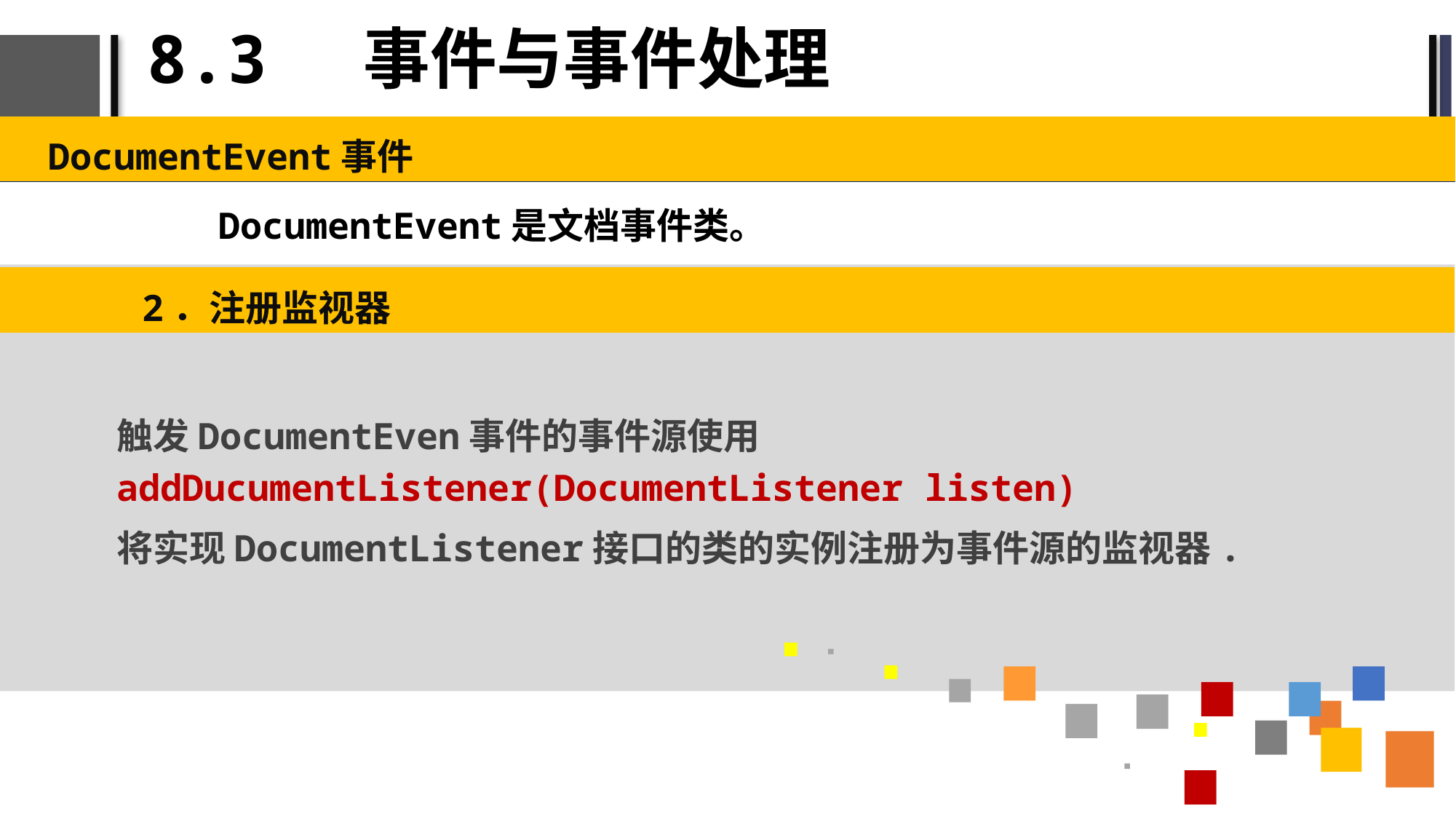

# 8.3  事件与事件处理

DocumentEvent事件

DocumentEvent是文档事件类。

2．注册监视器
触发DocumentEven事件的事件源使用addDucumentListener(DocumentListener listen)
将实现DocumentListener接口的类的实例注册为事件源的监视器.